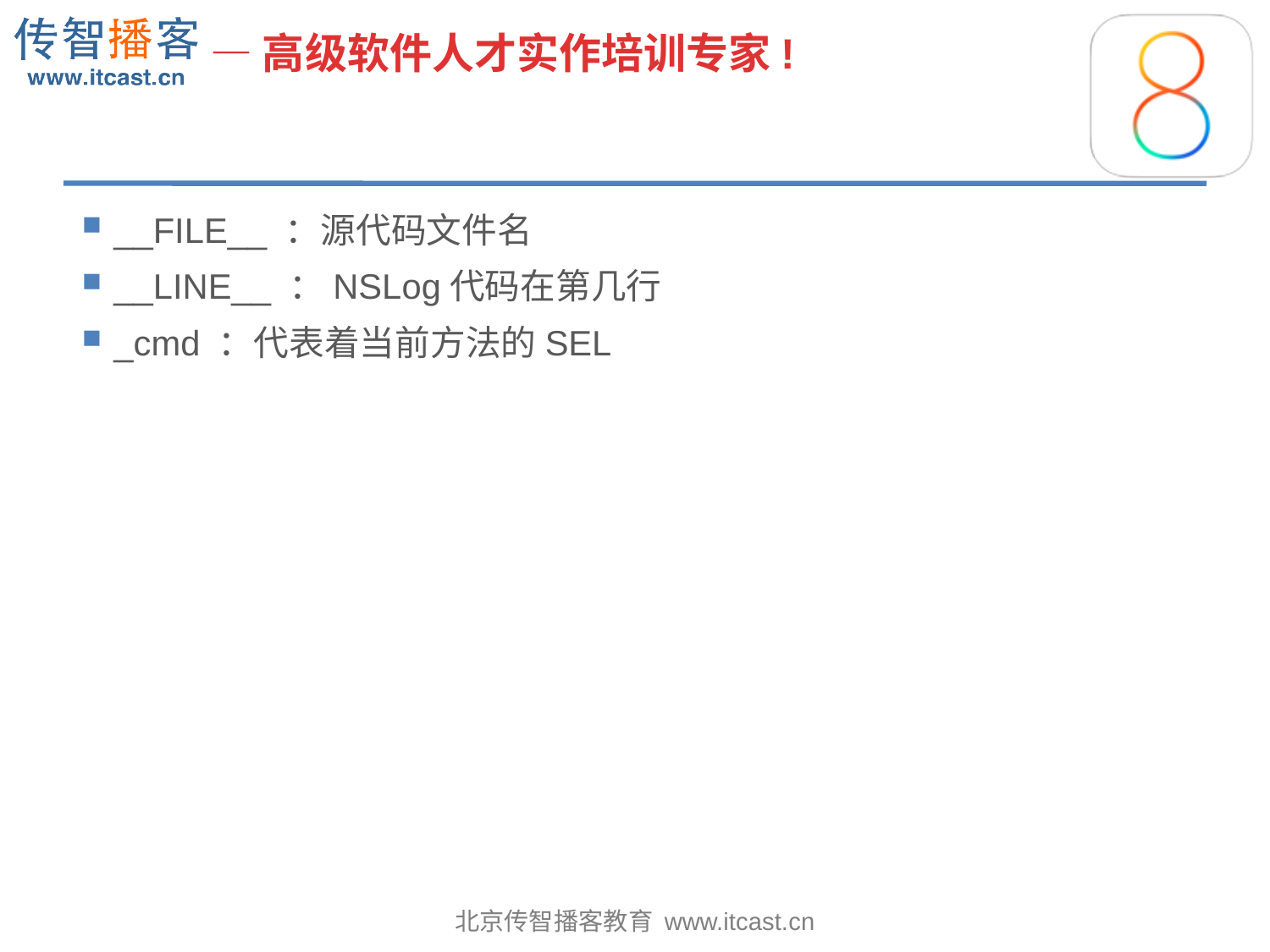

#
__FILE__ ：源代码文件名
__LINE__ ：NSLog代码在第几行
_cmd ：代表着当前方法的SEL